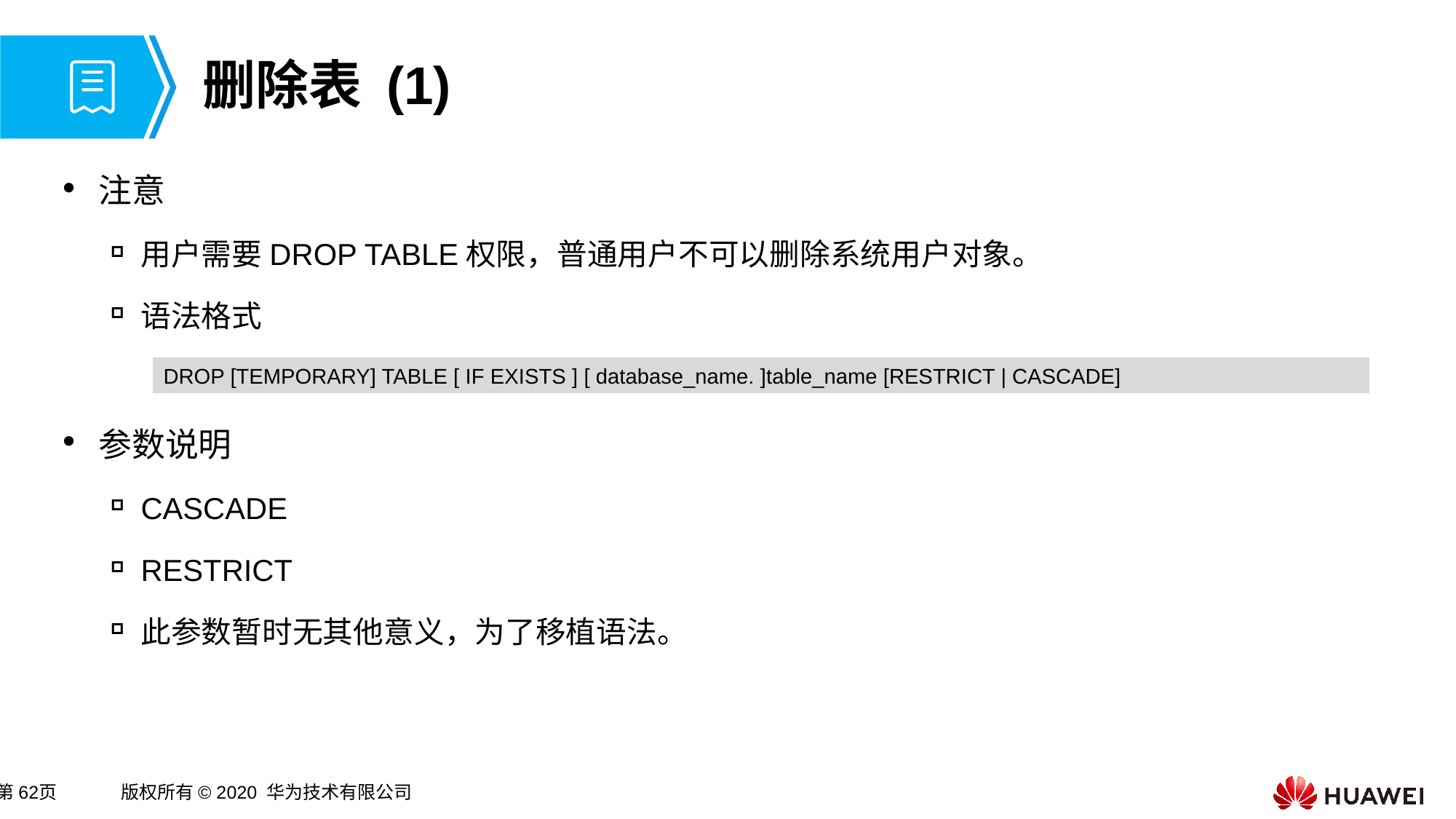

# 删除表 (1)
注意
用户需要DROP TABLE权限，普通用户不可以删除系统用户对象。
语法格式

参数说明
CASCADE
RESTRICT
此参数暂时无其他意义，为了移植语法。

DROP [TEMPORARY] TABLE [ IF EXISTS ] [ database_name. ]table_name [RESTRICT | CASCADE]